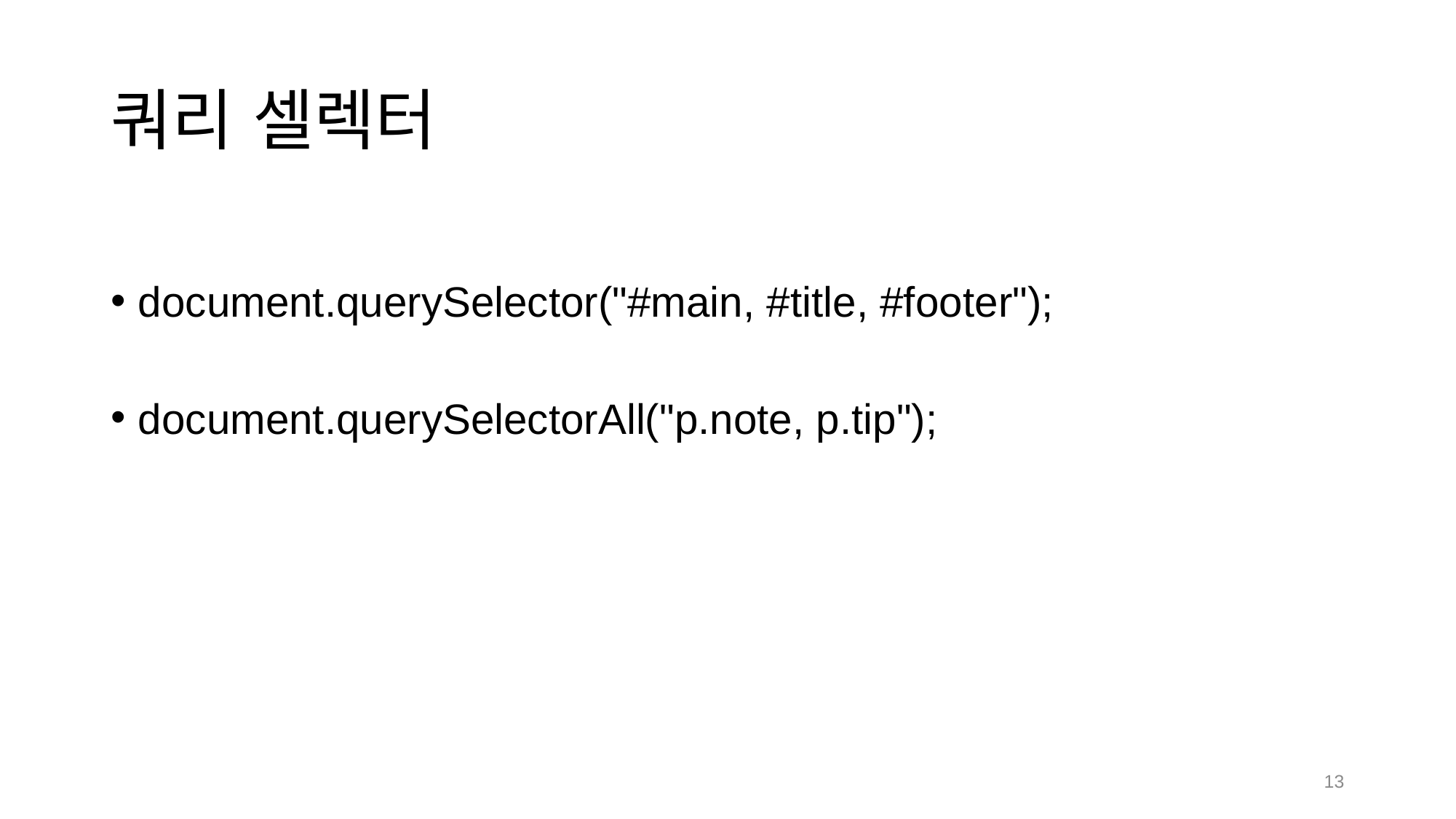

# 쿼리 셀렉터
document.querySelector("#main, #title, #footer");
document.querySelectorAll("p.note, p.tip");
13